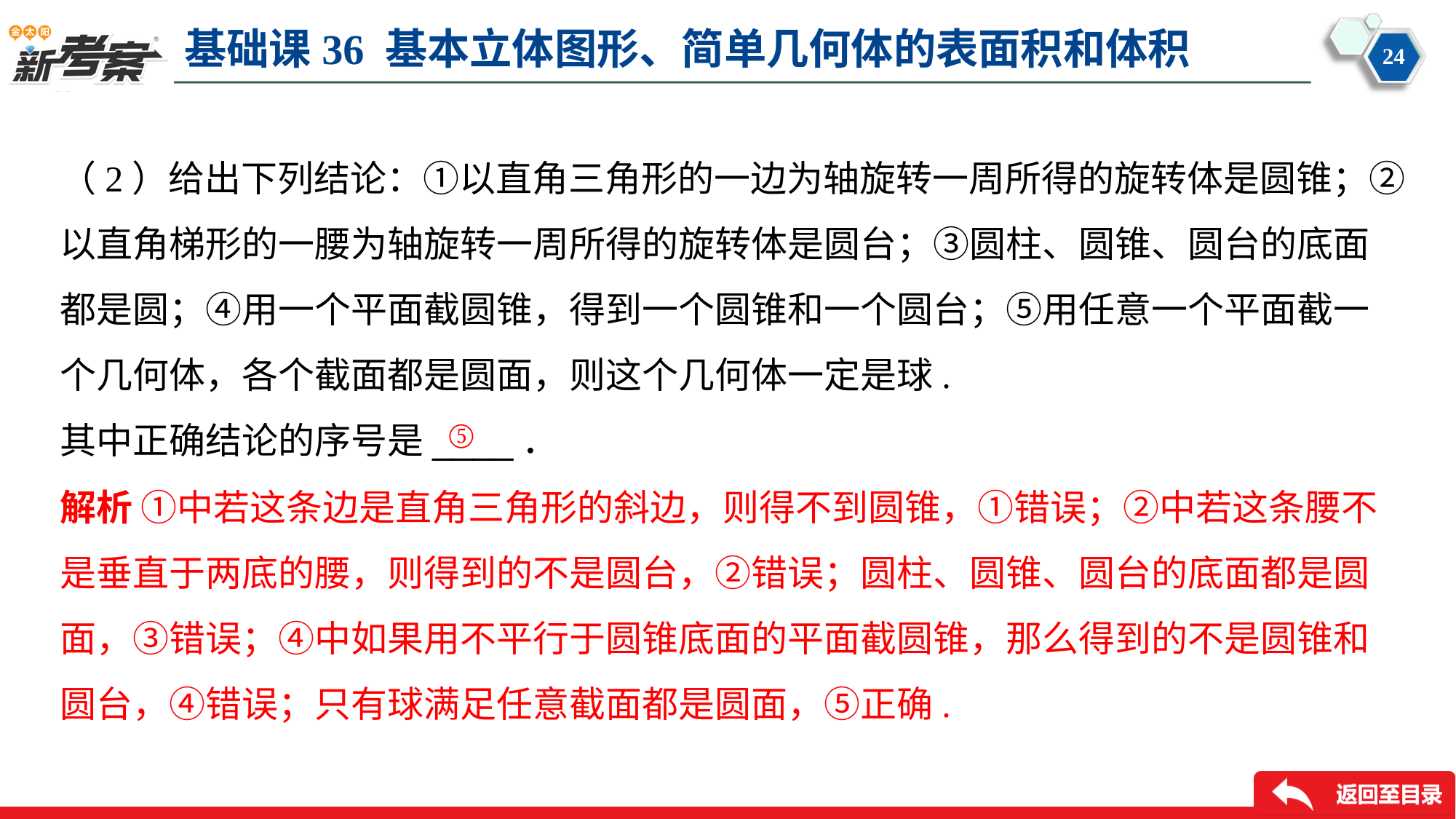

（2）给出下列结论：①以直角三角形的一边为轴旋转一周所得的旋转体是圆锥；②
以直角梯形的一腰为轴旋转一周所得的旋转体是圆台；③圆柱、圆锥、圆台的底面
都是圆；④用一个平面截圆锥，得到一个圆锥和一个圆台；⑤用任意一个平面截一
个几何体，各个截面都是圆面，则这个几何体一定是球.
其中正确结论的序号是____．
⑤
解析 ①中若这条边是直角三角形的斜边，则得不到圆锥，①错误；②中若这条腰不是垂直于两底的腰，则得到的不是圆台，②错误；圆柱、圆锥、圆台的底面都是圆面，③错误；④中如果用不平行于圆锥底面的平面截圆锥，那么得到的不是圆锥和圆台，④错误；只有球满足任意截面都是圆面，⑤正确.